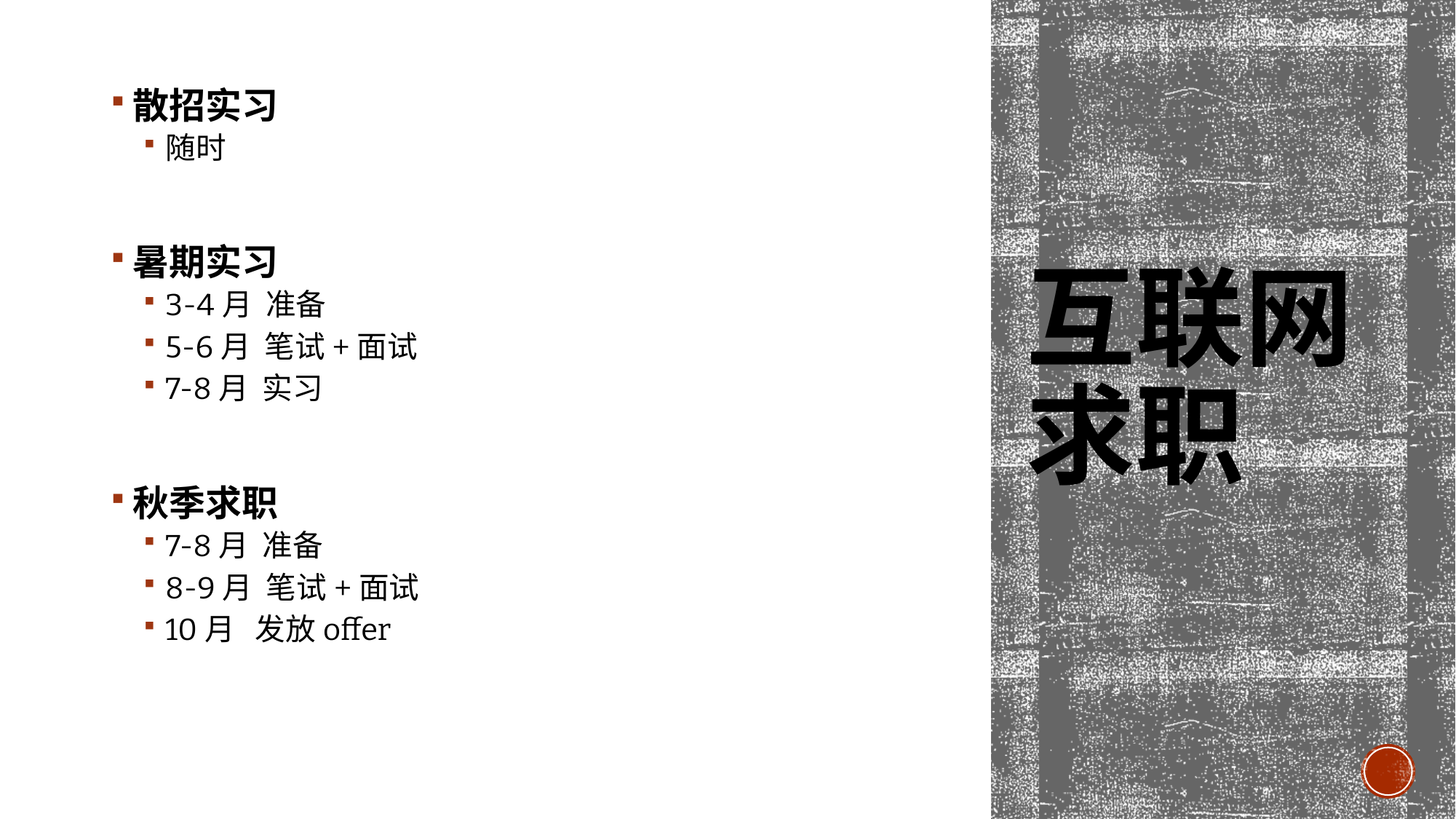

散招实习
随时

暑期实习
3-4月  准备
5-6月  笔试+面试
7-8月  实习

秋季求职
7-8月  准备
8-9月  笔试+面试
10月   发放offer
# 互联网求职